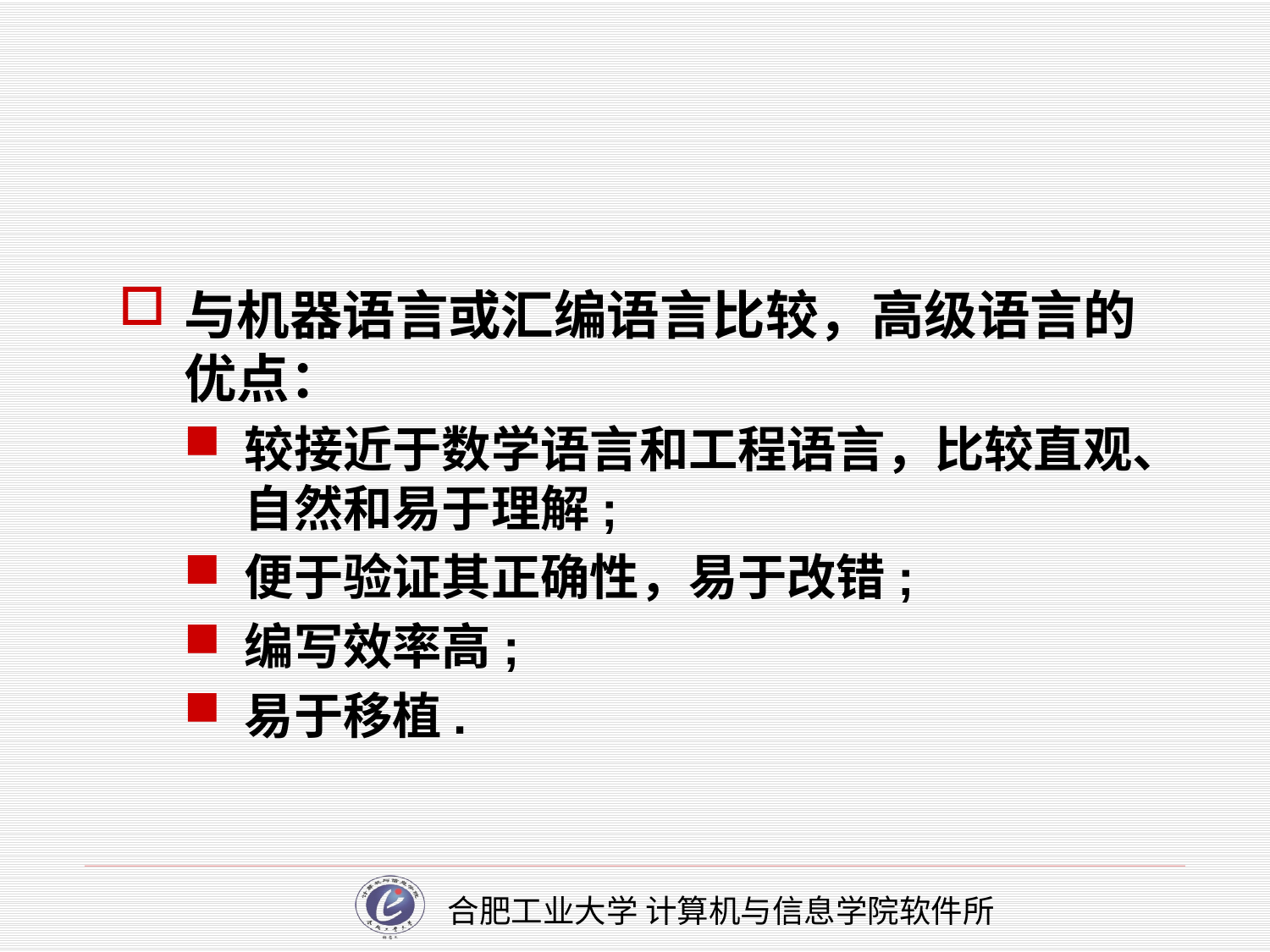

与机器语言或汇编语言比较，高级语言的优点：
较接近于数学语言和工程语言，比较直观、自然和易于理解;
便于验证其正确性，易于改错;
编写效率高;
易于移植.
3